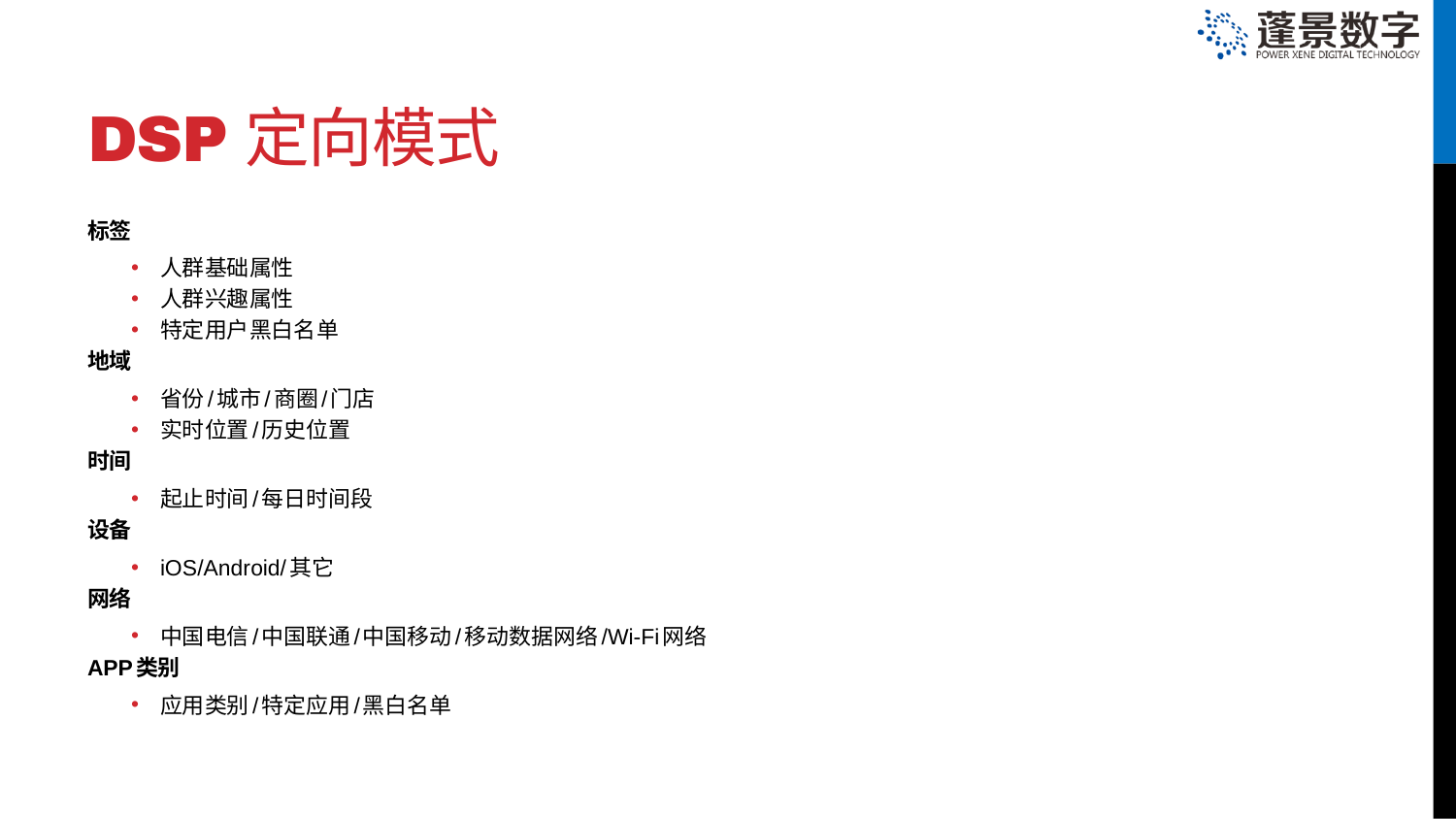

# DSP定向模式
标签
人群基础属性
人群兴趣属性
特定用户黑白名单
地域
省份/城市/商圈/门店
实时位置/历史位置
时间
起止时间/每日时间段
设备
iOS/Android/其它
网络
中国电信/中国联通/中国移动/移动数据网络/Wi-Fi网络
APP类别
应用类别/特定应用/黑白名单